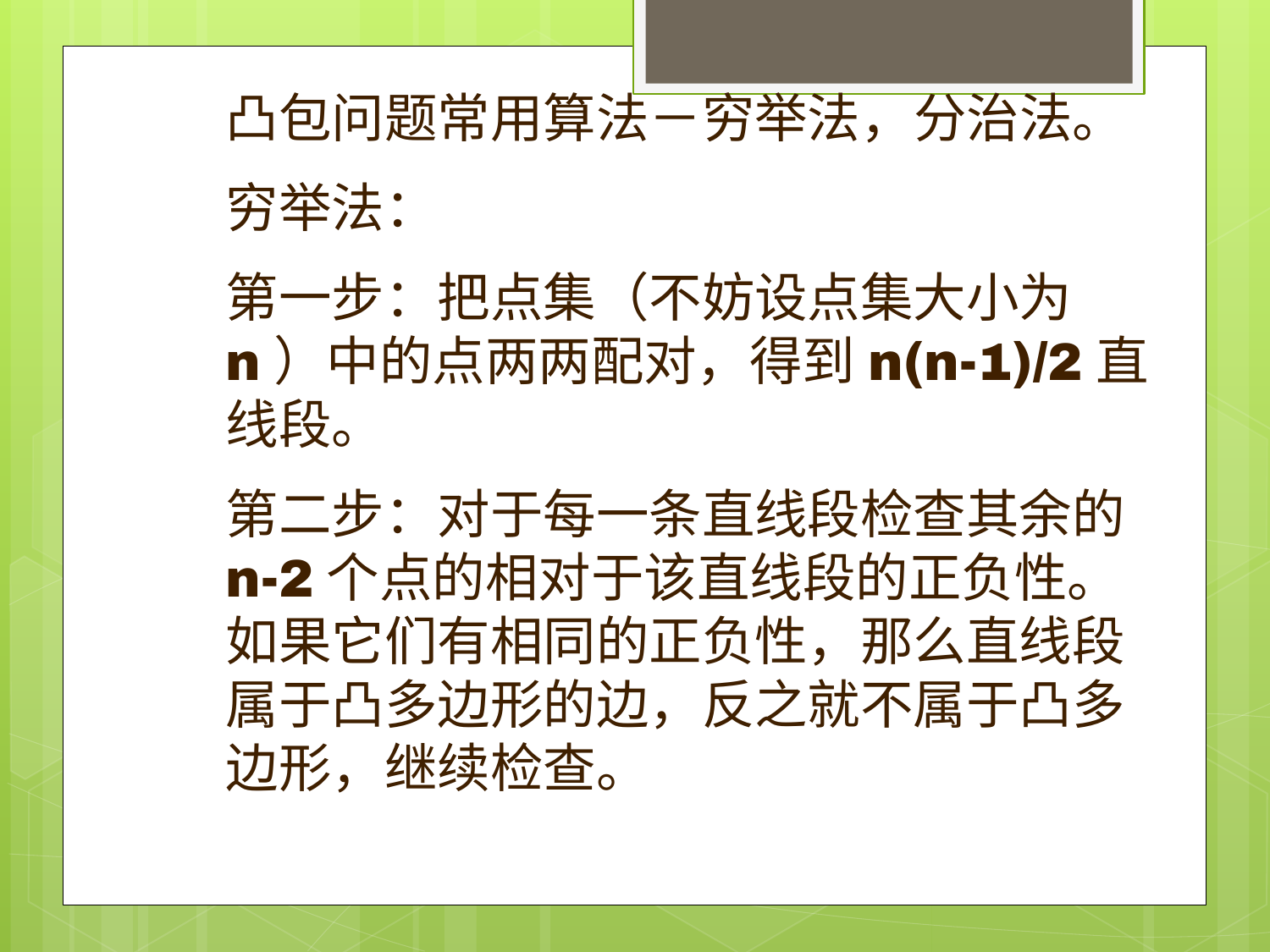

凸包问题常用算法－穷举法，分治法。
穷举法：
第一步：把点集（不妨设点集大小为n）中的点两两配对，得到n(n-1)/2直线段。
第二步：对于每一条直线段检查其余的n-2个点的相对于该直线段的正负性。如果它们有相同的正负性，那么直线段属于凸多边形的边，反之就不属于凸多边形，继续检查。